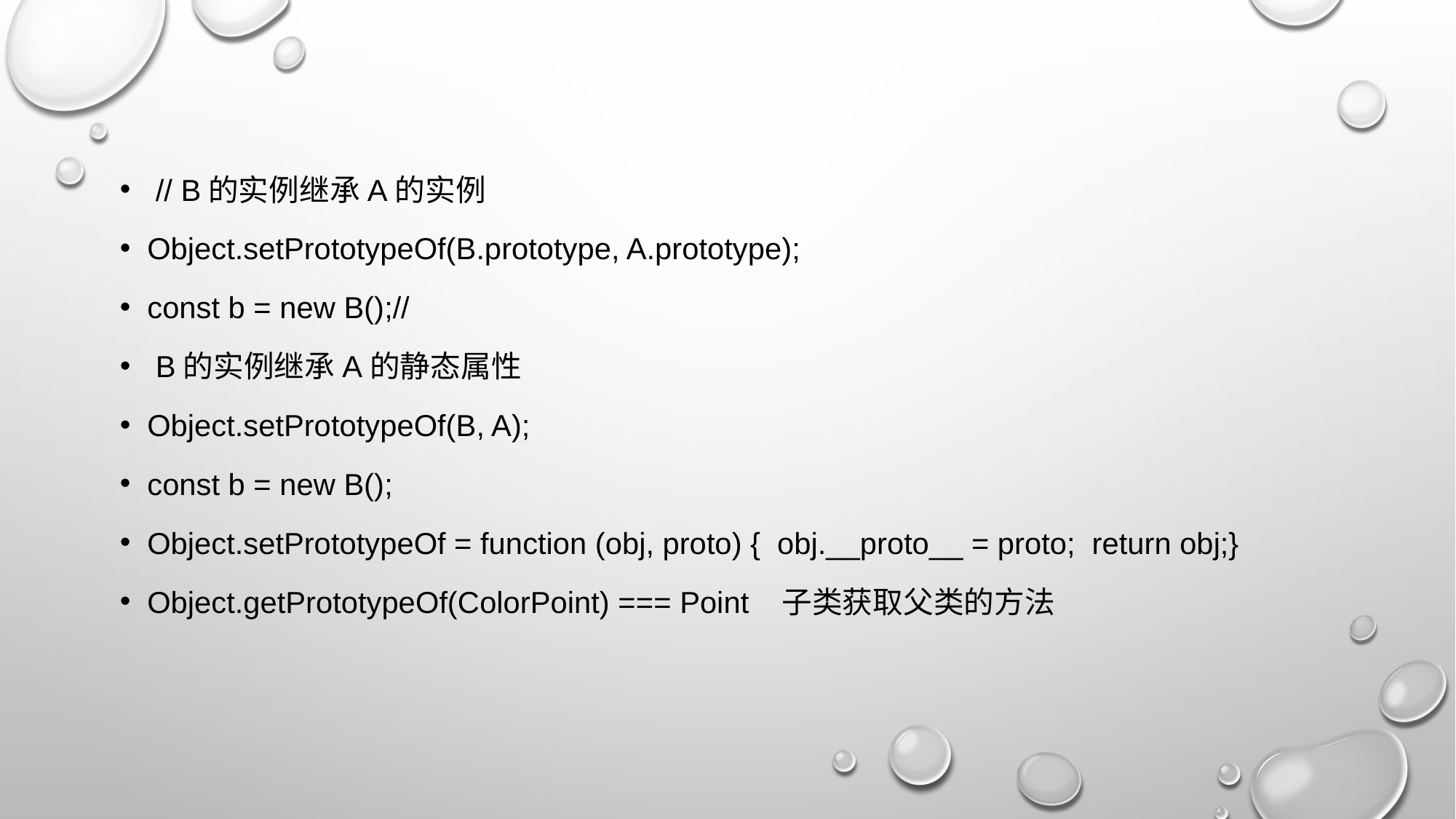

// B的实例继承A的实例
Object.setPrototypeOf(B.prototype, A.prototype);
const b = new B();//
 B的实例继承A的静态属性
Object.setPrototypeOf(B, A);
const b = new B();
Object.setPrototypeOf = function (obj, proto) {  obj.__proto__ = proto;  return obj;}
Object.getPrototypeOf(ColorPoint) === Point   子类获取父类的方法